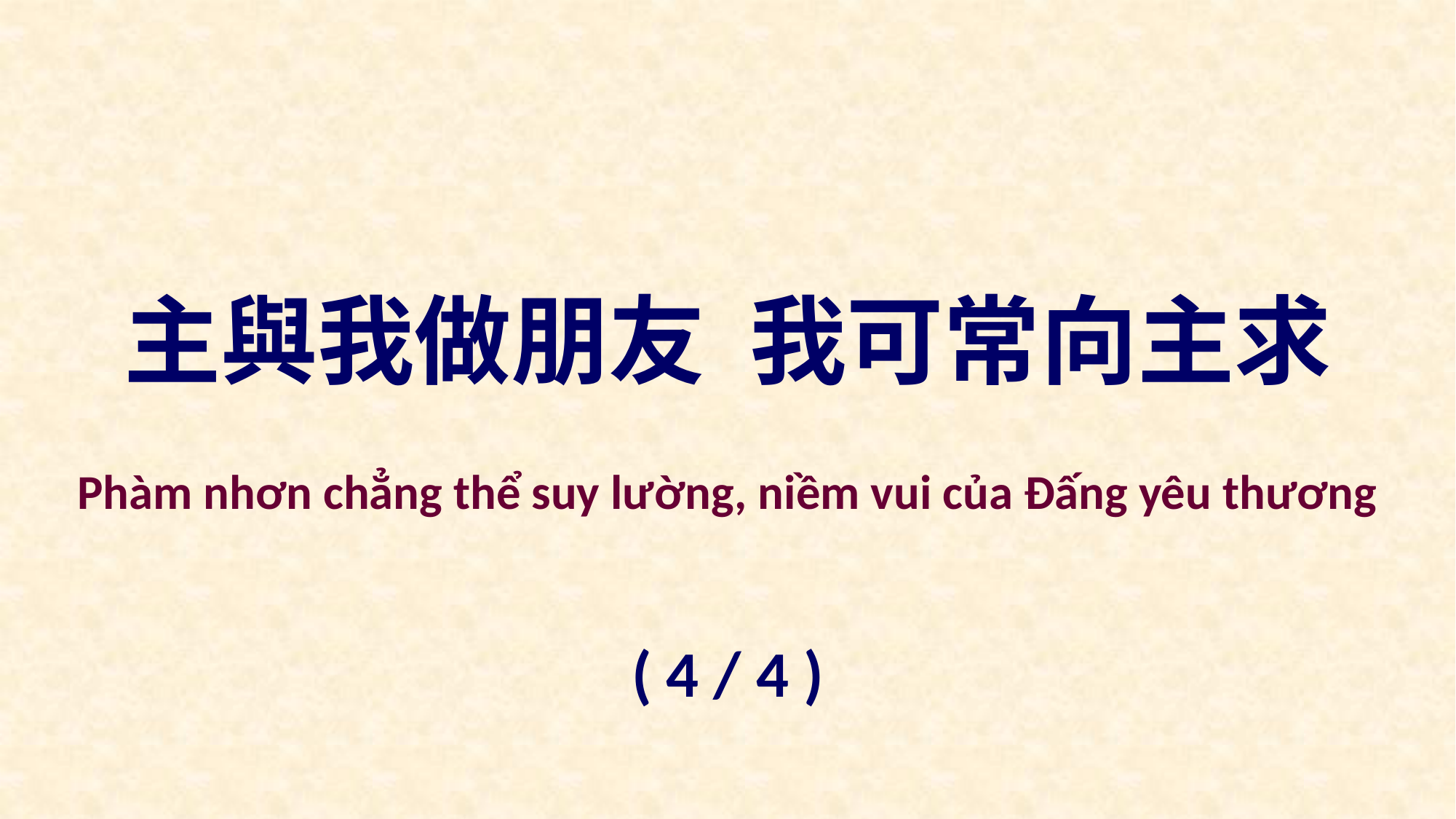

主與我做朋友  我可常向主求
Phàm nhơn chẳng thể suy lường, niềm vui của Đấng yêu thương
( 4 / 4 )